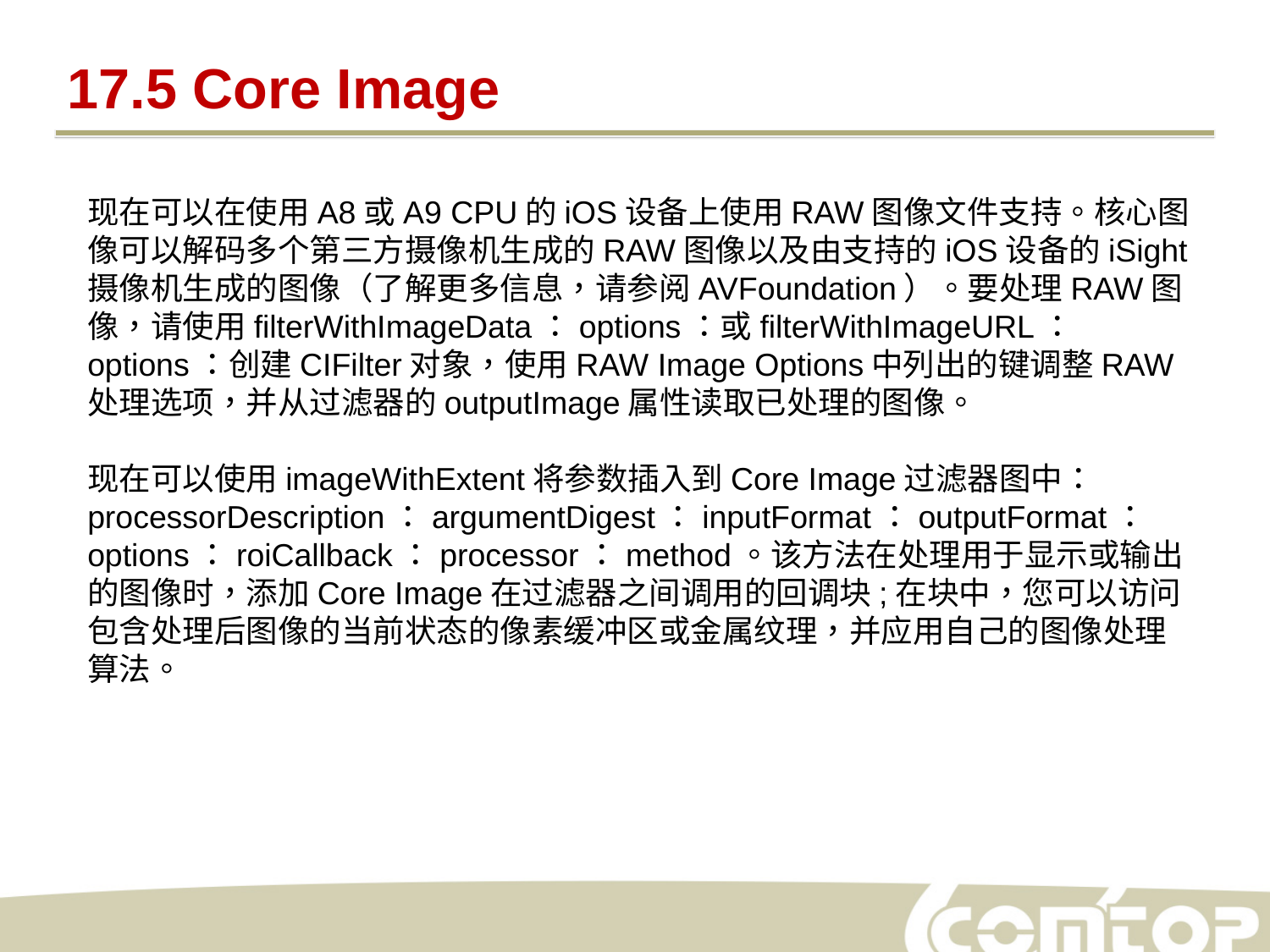

17.5 Core Image

现在可以在使用A8或A9 CPU的iOS设备上使用RAW图像文件支持。核心图像可以解码多个第三方摄像机生成的RAW图像以及由支持的iOS设备的iSight摄像机生成的图像（了解更多信息，请参阅AVFoundation）。要处理RAW图像，请使用filterWithImageData：options：或filterWithImageURL：options：创建CIFilter对象，使用RAW Image Options中列出的键调整RAW处理选项，并从过滤器的outputImage属性读取已处理的图像。

现在可以使用imageWithExtent将参数插入到Core Image过滤器图中：processorDescription：argumentDigest：inputFormat：outputFormat：options：roiCallback：processor：method。该方法在处理用于显示或输出的图像时，添加Core Image在过滤器之间调用的回调块;在块中，您可以访问包含处理后图像的当前状态的像素缓冲区或金属纹理，并应用自己的图像处理算法。